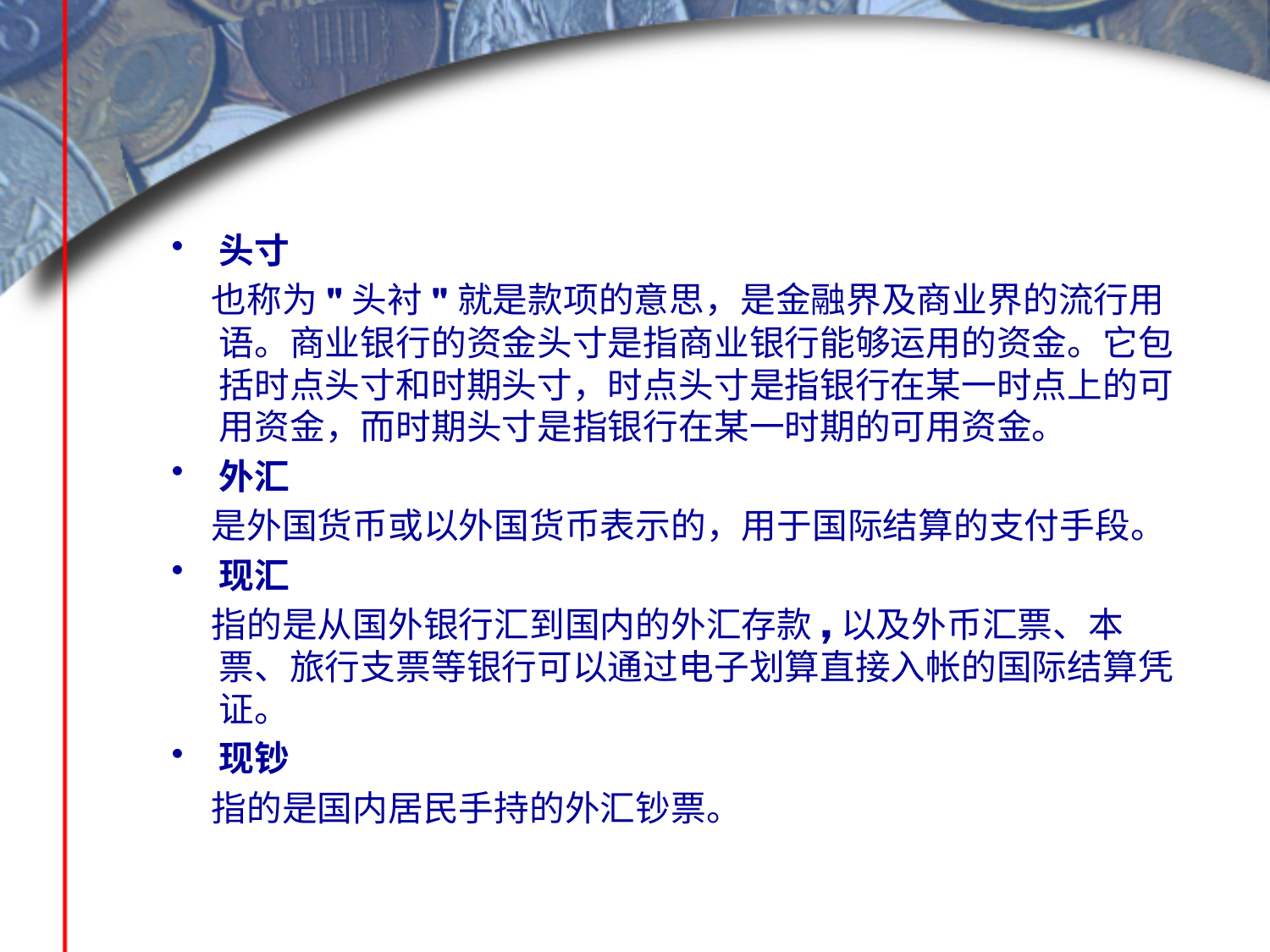

头寸
    也称为"头衬"就是款项的意思，是金融界及商业界的流行用语。商业银行的资金头寸是指商业银行能够运用的资金。它包括时点头寸和时期头寸，时点头寸是指银行在某一时点上的可用资金，而时期头寸是指银行在某一时期的可用资金。
外汇
    是外国货币或以外国货币表示的，用于国际结算的支付手段。
现汇
    指的是从国外银行汇到国内的外汇存款,以及外币汇票、本票、旅行支票等银行可以通过电子划算直接入帐的国际结算凭证。
现钞
    指的是国内居民手持的外汇钞票。